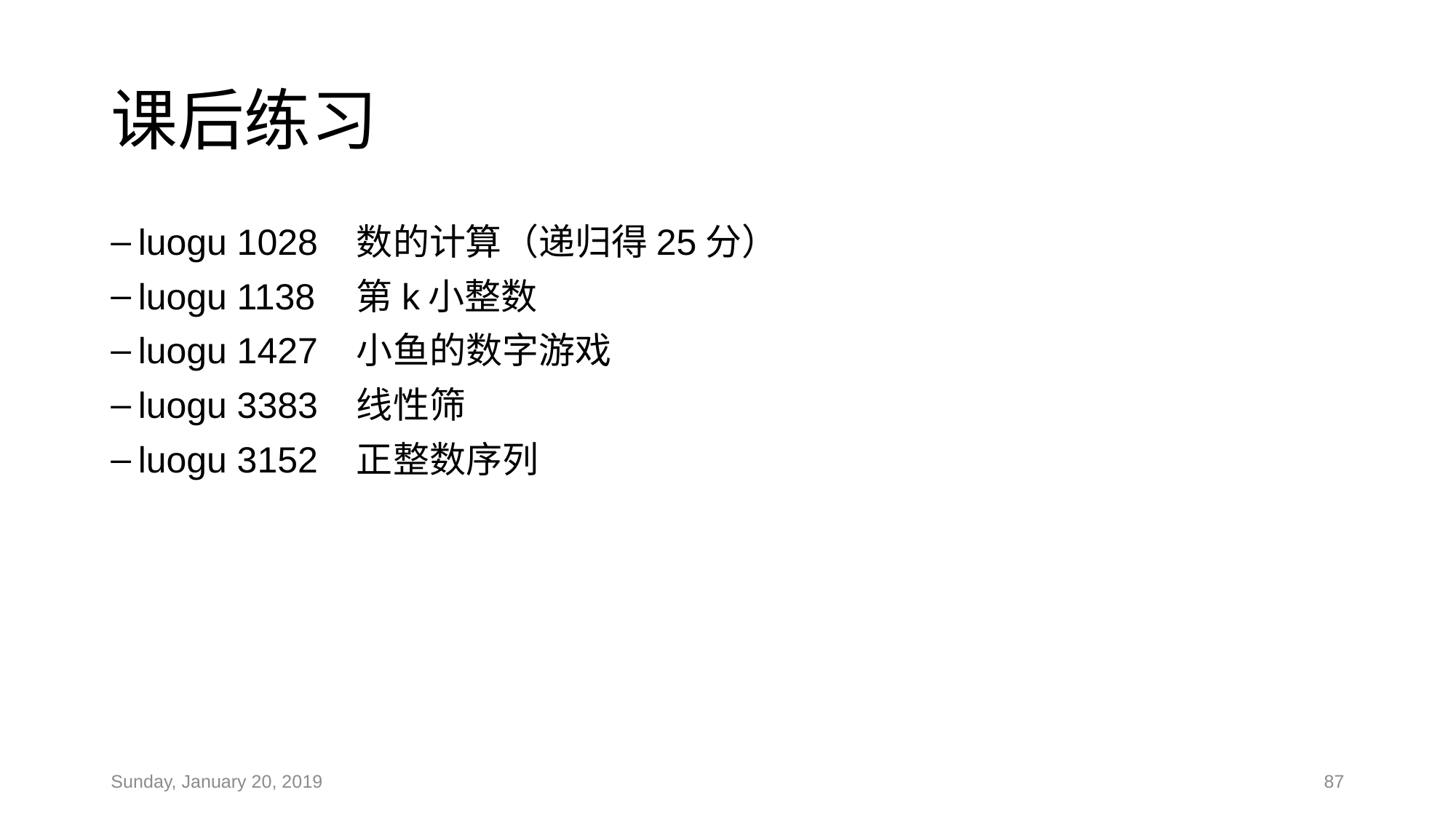

# 课后练习
luogu 1028	数的计算（递归得25分）
luogu 1138	第k小整数
luogu 1427	小鱼的数字游戏
luogu 3383	线性筛
luogu 3152	正整数序列

Sunday, January 20, 2019
87